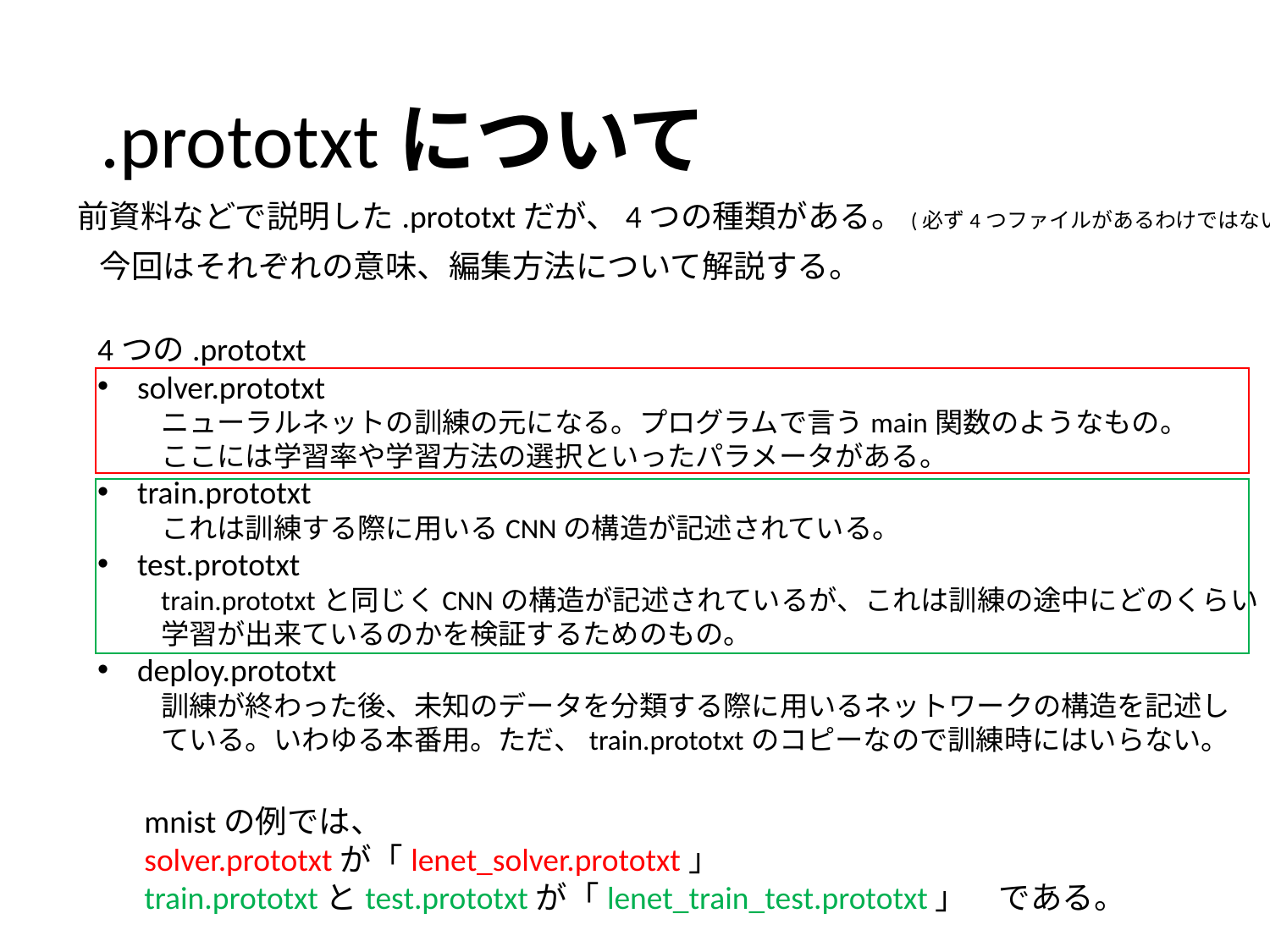

# .prototxtについて
前資料などで説明した.prototxtだが、4つの種類がある。(必ず4つファイルがあるわけではない)
今回はそれぞれの意味、編集方法について解説する。
4つの.prototxt
solver.prototxt
ニューラルネットの訓練の元になる。プログラムで言うmain関数のようなもの。
ここには学習率や学習方法の選択といったパラメータがある。
train.prototxt
これは訓練する際に用いるCNNの構造が記述されている。
test.prototxt
train.prototxtと同じくCNNの構造が記述されているが、これは訓練の途中にどのくらい
学習が出来ているのかを検証するためのもの。
deploy.prototxt
訓練が終わった後、未知のデータを分類する際に用いるネットワークの構造を記述し
ている。いわゆる本番用。ただ、train.prototxtのコピーなので訓練時にはいらない。

mnistの例では、
solver.prototxtが「lenet_solver.prototxt」
train.prototxtとtest.prototxtが「lenet_train_test.prototxt」　である。